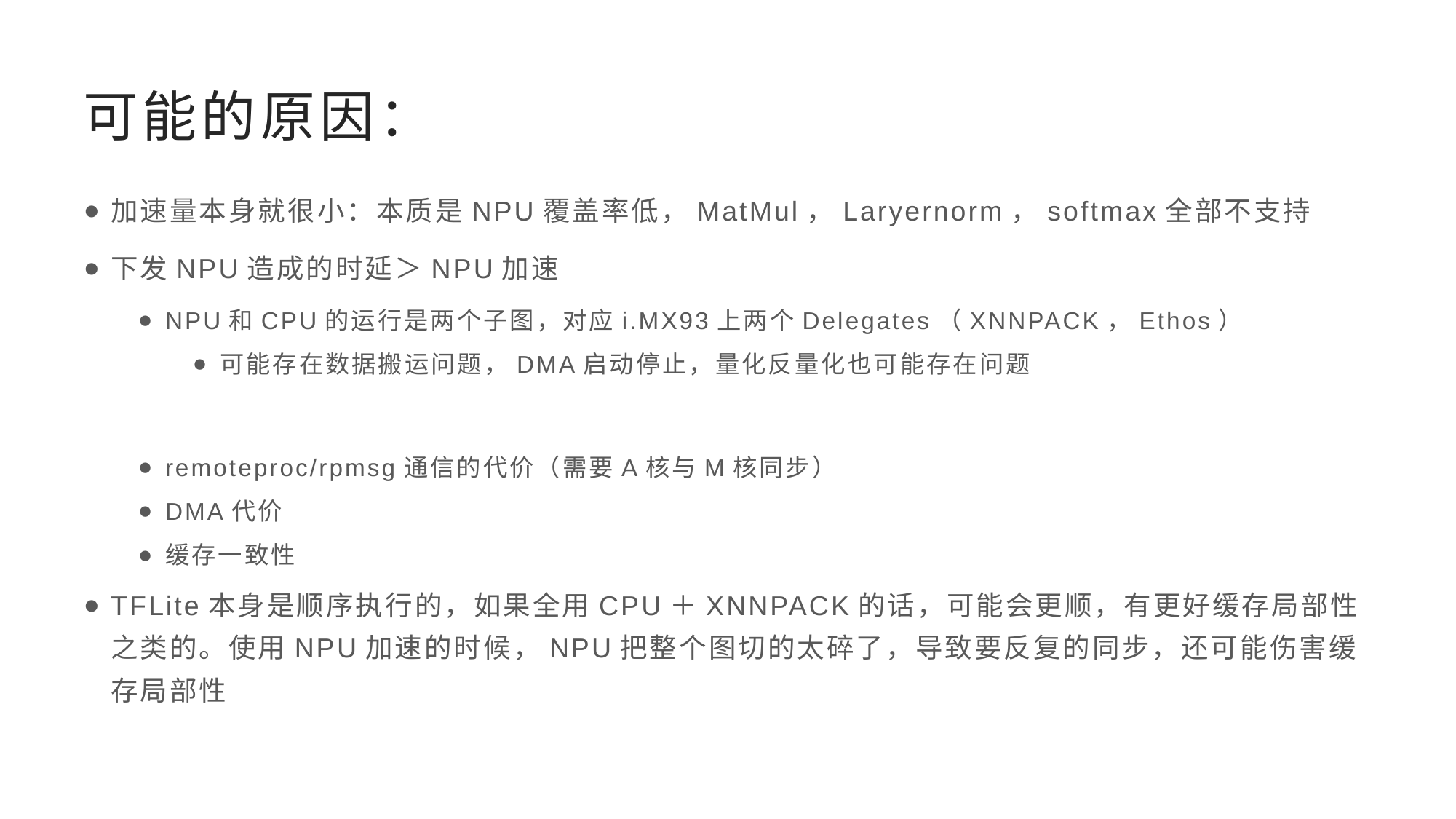

# 可能的原因：
加速量本身就很小：本质是NPU覆盖率低，MatMul，Laryernorm，softmax全部不支持
下发NPU造成的时延＞NPU加速
NPU和CPU的运行是两个子图，对应i.MX93上两个Delegates（XNNPACK，Ethos）
可能存在数据搬运问题，DMA启动停止，量化反量化也可能存在问题

remoteproc/rpmsg通信的代价（需要A核与M核同步）
DMA代价
缓存一致性
TFLite本身是顺序执行的，如果全用CPU＋XNNPACK的话，可能会更顺，有更好缓存局部性之类的。使用NPU加速的时候，NPU把整个图切的太碎了，导致要反复的同步，还可能伤害缓存局部性